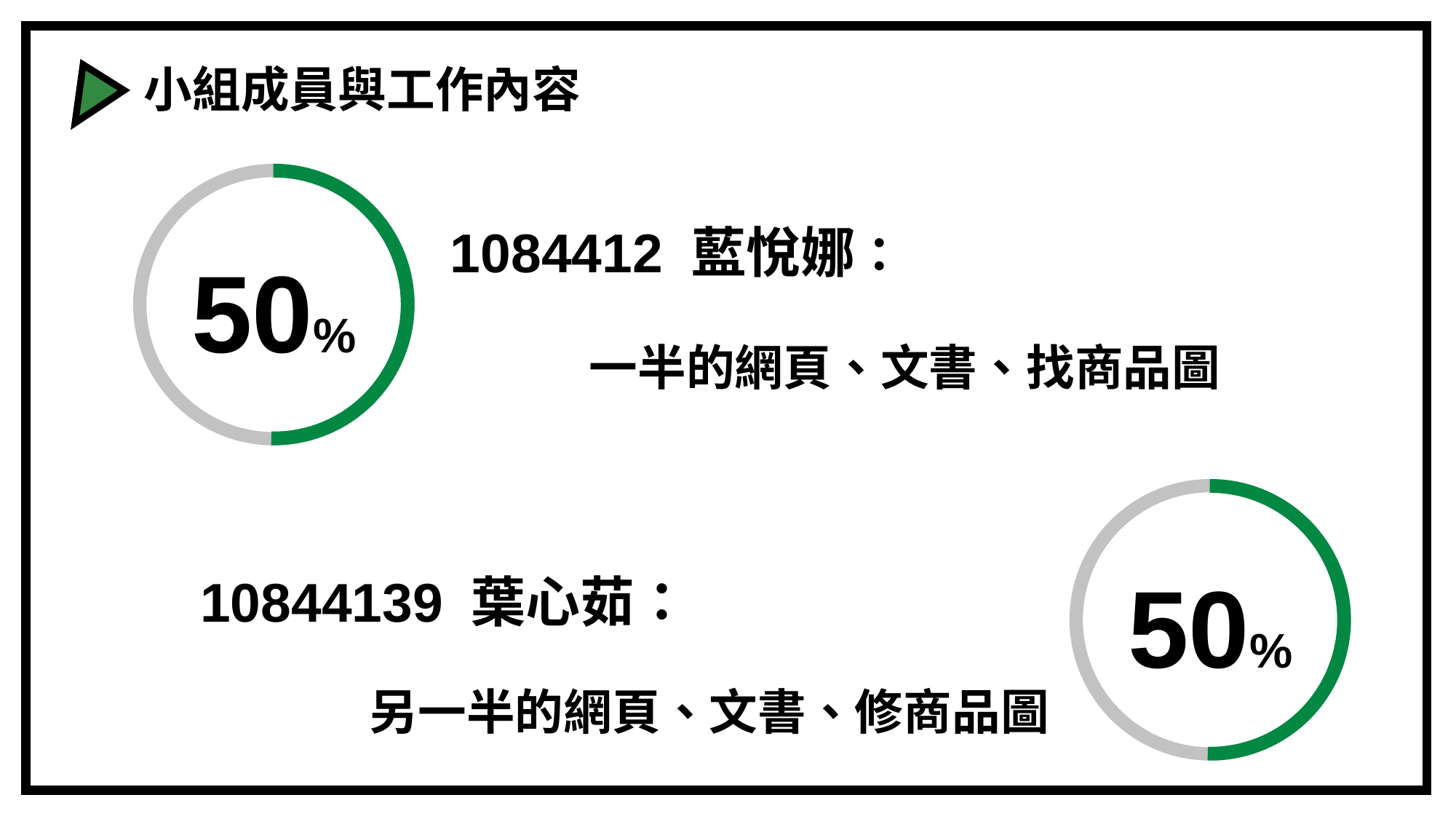

小組成員與工作內容

1084412 藍悅娜：
50%
一半的網頁、文書、找商品圖

50%
10844139 葉心茹：
另一半的網頁、文書、修商品圖